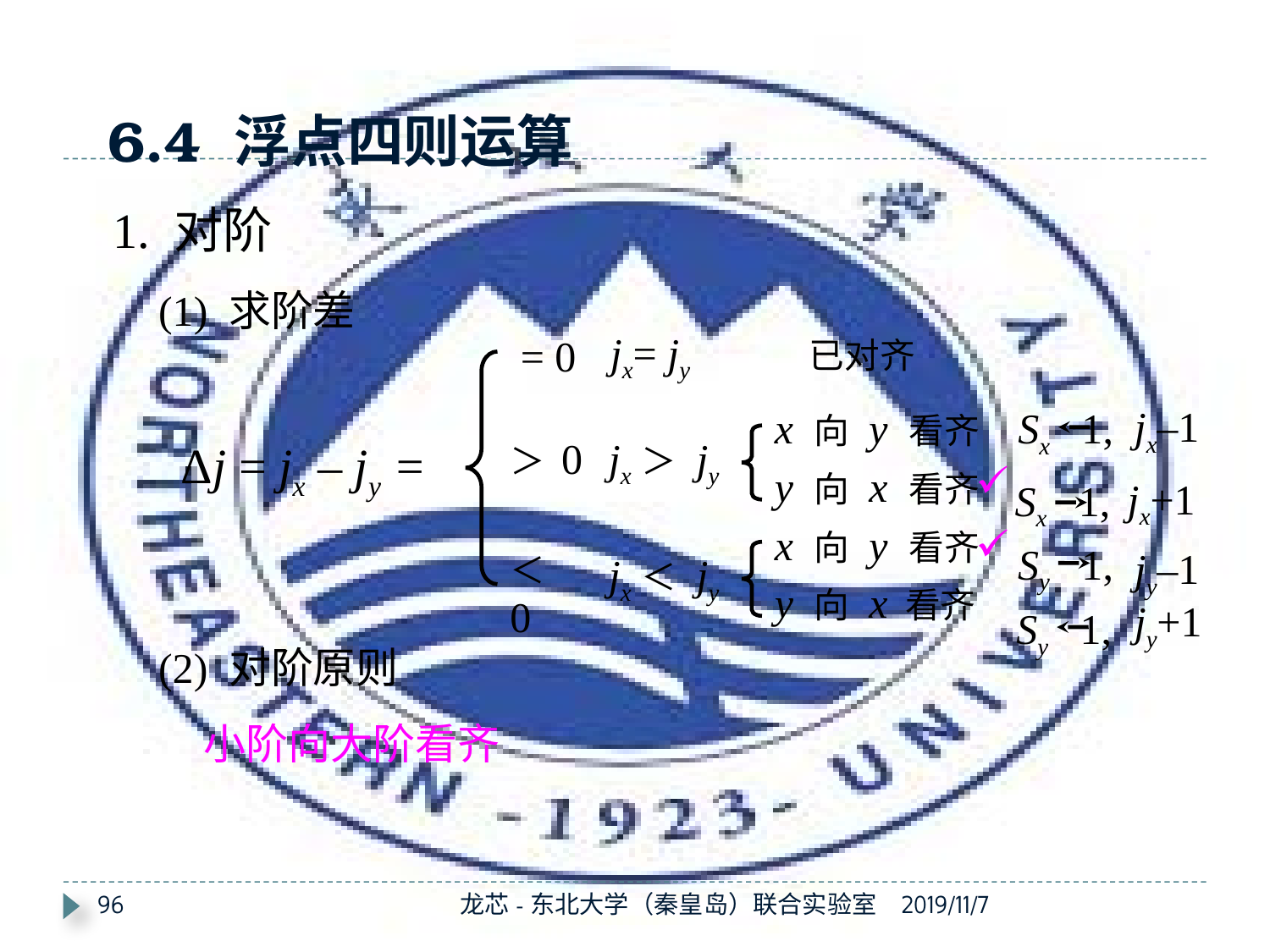

# 6.4 浮点四则运算
1. 对阶
(1) 求阶差
jx= jy           已对齐
= 0
＞ 0
＜ 0

jx–1
x 向 y 看齐
Sx   1,

jx＞ jy

Δj = jx – jy =
y 向 x 看齐

jx+1
Sx   1,

x 向 y 看齐

Sy   1,

jy–1
jx＜ jy

y 向 x 看齐
jy+1
Sy   1,

(2) 对阶原则
小阶向大阶看齐
96
龙芯-东北大学（秦皇岛）联合实验室
2019/11/7